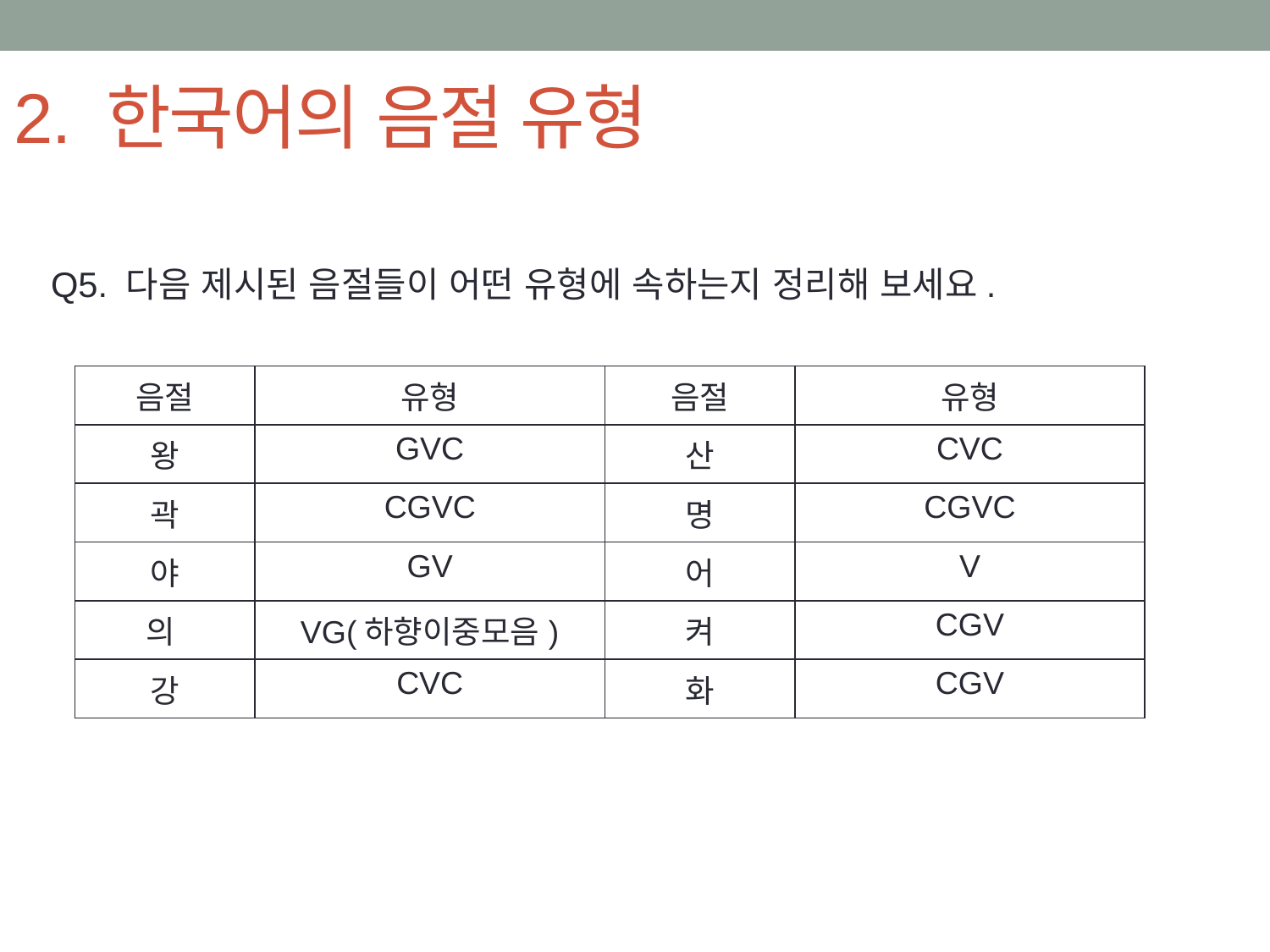

# 2. 한국어의 음절 유형

Q5. 다음 제시된 음절들이 어떤 유형에 속하는지 정리해 보세요.

| 음절 | 유형 | 음절 | 유형 |
| --- | --- | --- | --- |
| 왕 | GVC | 산 | CVC |
| 곽 | CGVC | 명 | CGVC |
| 야 | GV | 어 | V |
| 의 | VG(하향이중모음) | 켜 | CGV |
| 강 | CVC | 화 | CGV |